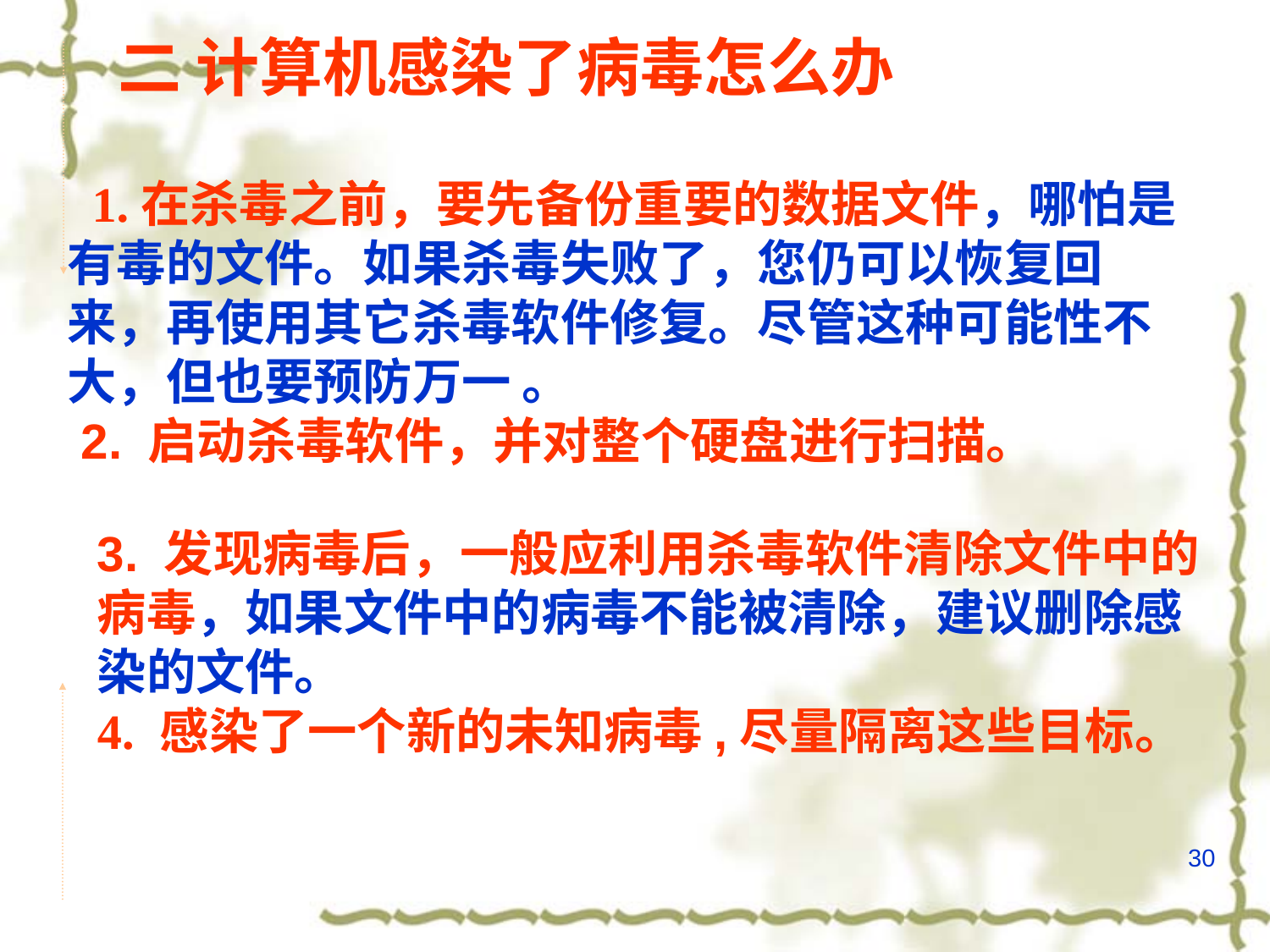

二 计算机感染了病毒怎么办
  1.在杀毒之前，要先备份重要的数据文件，哪怕是有毒的文件。如果杀毒失败了，您仍可以恢复回来，再使用其它杀毒软件修复。尽管这种可能性不大，但也要预防万一 。
 2. 启动杀毒软件，并对整个硬盘进行扫描。
3. 发现病毒后，一般应利用杀毒软件清除文件中的病毒，如果文件中的病毒不能被清除，建议删除感染的文件。
4. 感染了一个新的未知病毒,尽量隔离这些目标。
30